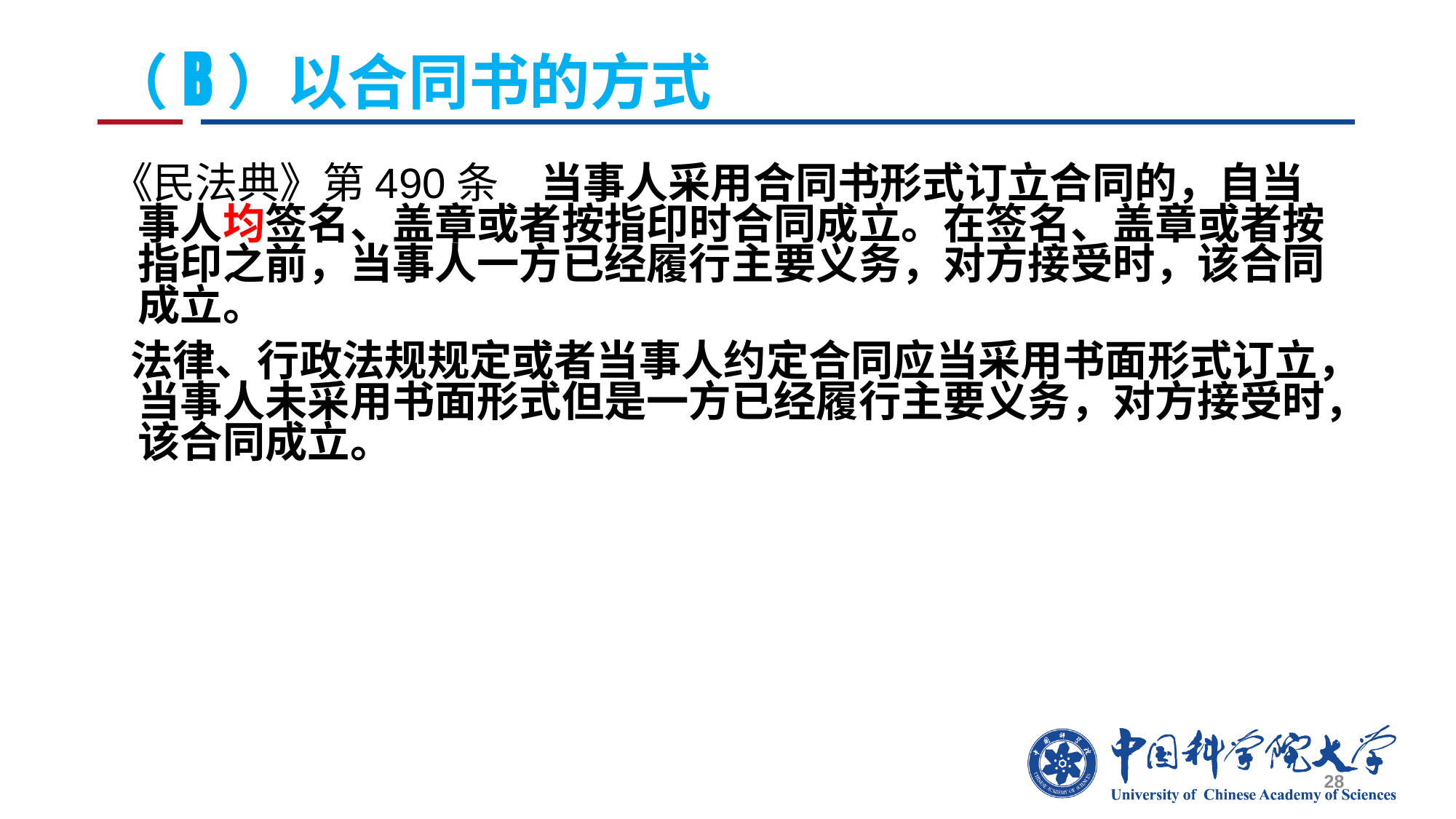

# （B）以合同书的方式
《民法典》第490条　当事人采用合同书形式订立合同的，自当事人均签名、盖章或者按指印时合同成立。在签名、盖章或者按指印之前，当事人一方已经履行主要义务，对方接受时，该合同成立。
 法律、行政法规规定或者当事人约定合同应当采用书面形式订立，当事人未采用书面形式但是一方已经履行主要义务，对方接受时，该合同成立。

28